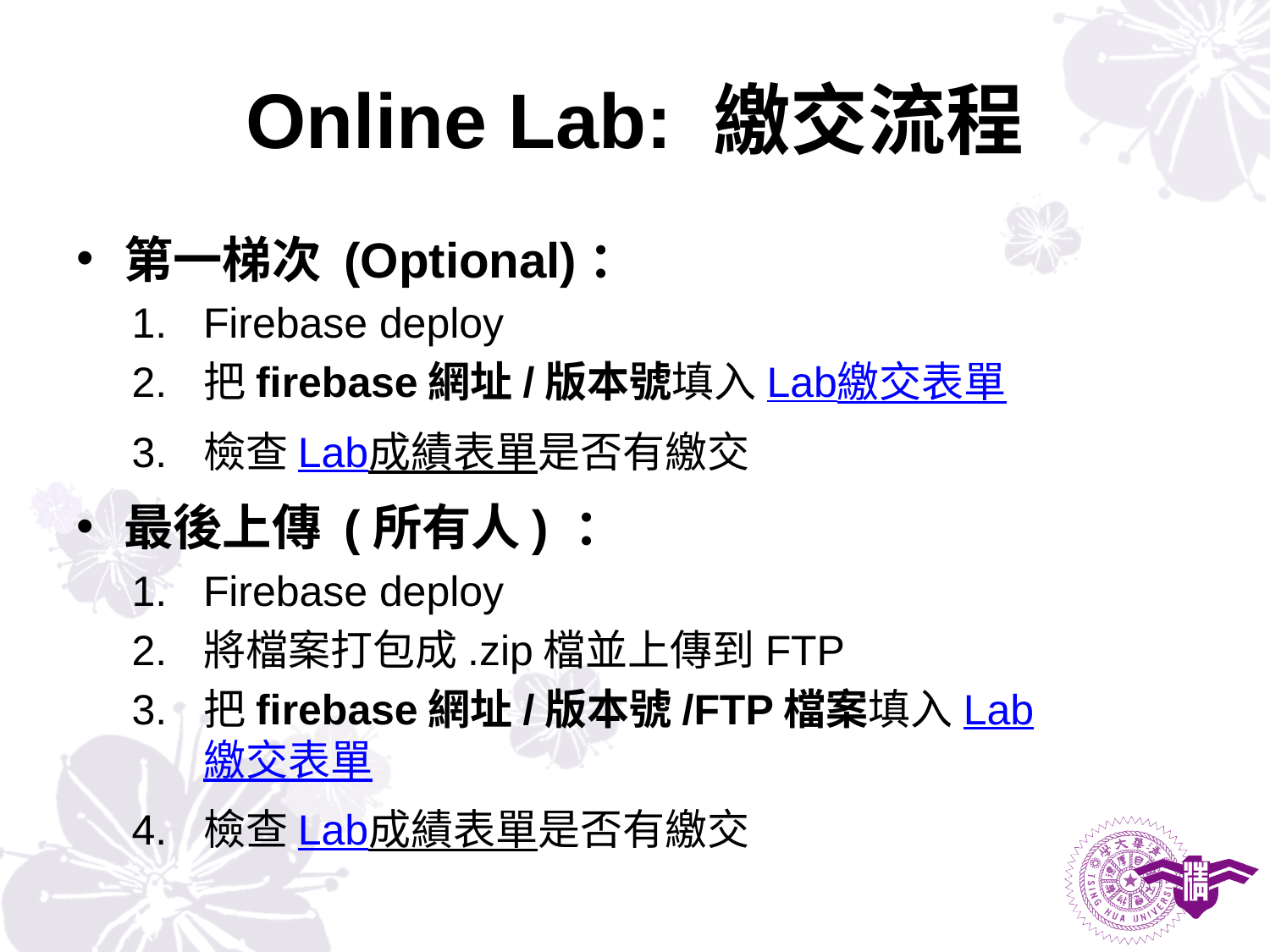

# Online Lab: 繳交流程
第一梯次 (Optional)：
Firebase deploy
把firebase網址/版本號填入Lab繳交表單
檢查Lab成績表單是否有繳交
最後上傳 (所有人) ：
Firebase deploy
將檔案打包成.zip檔並上傳到FTP
把firebase網址/版本號/FTP檔案填入Lab繳交表單
檢查Lab成績表單是否有繳交